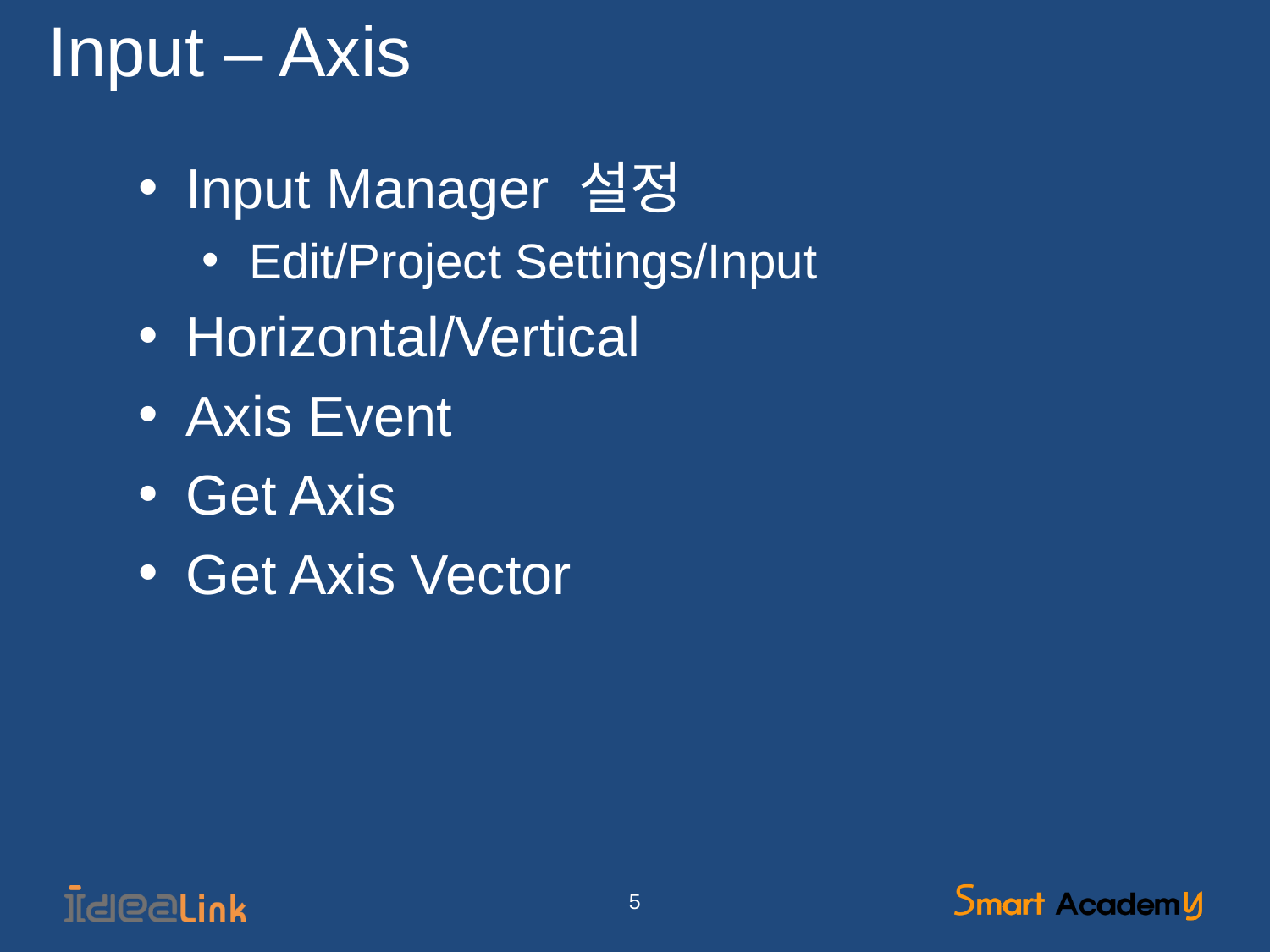

# Input – Axis
Input Manager 설정
Edit/Project Settings/Input
Horizontal/Vertical
Axis Event
Get Axis
Get Axis Vector

5